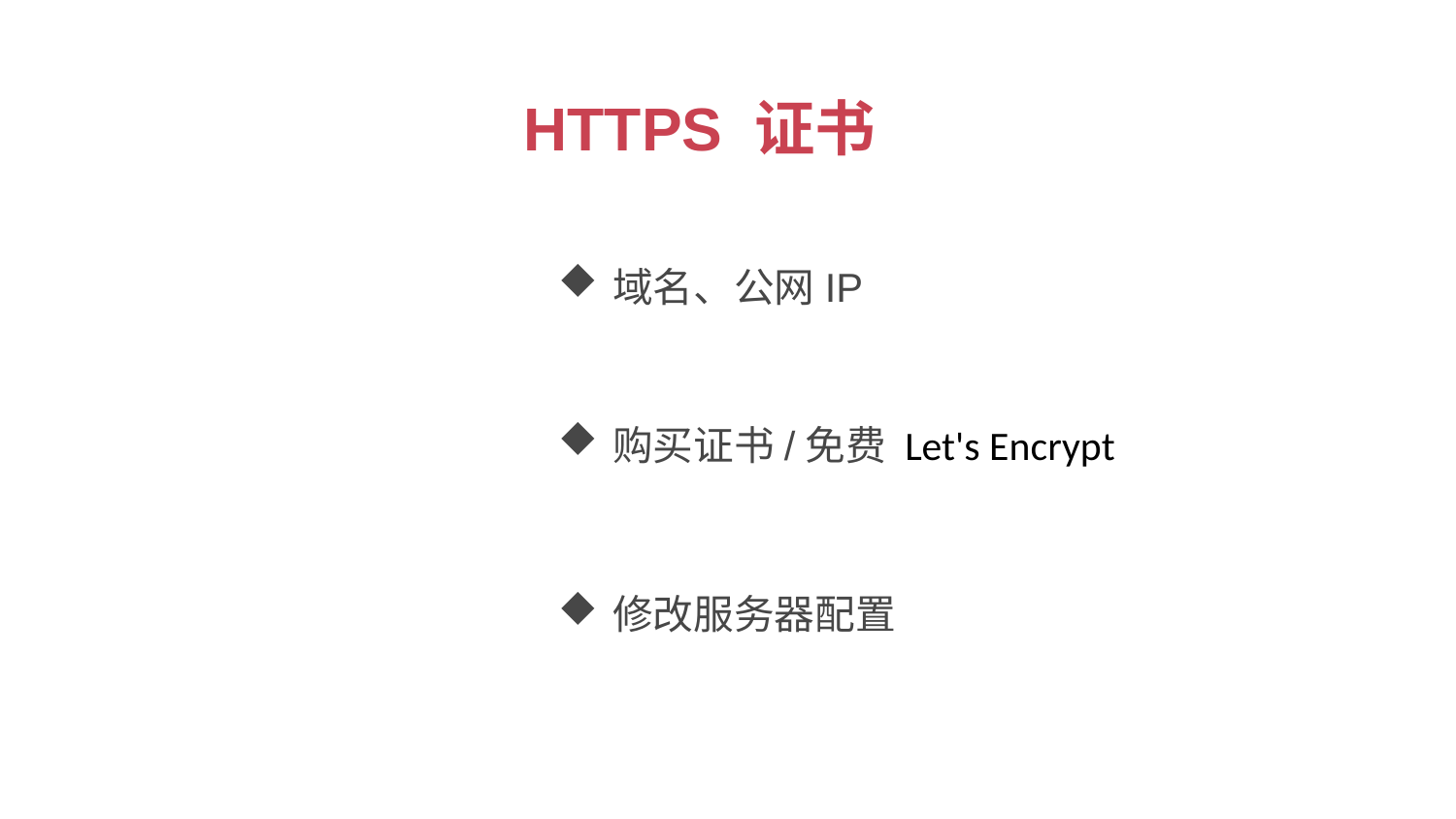

HTTPS 证书
域名、公网IP
购买证书/免费 Let's Encrypt
修改服务器配置